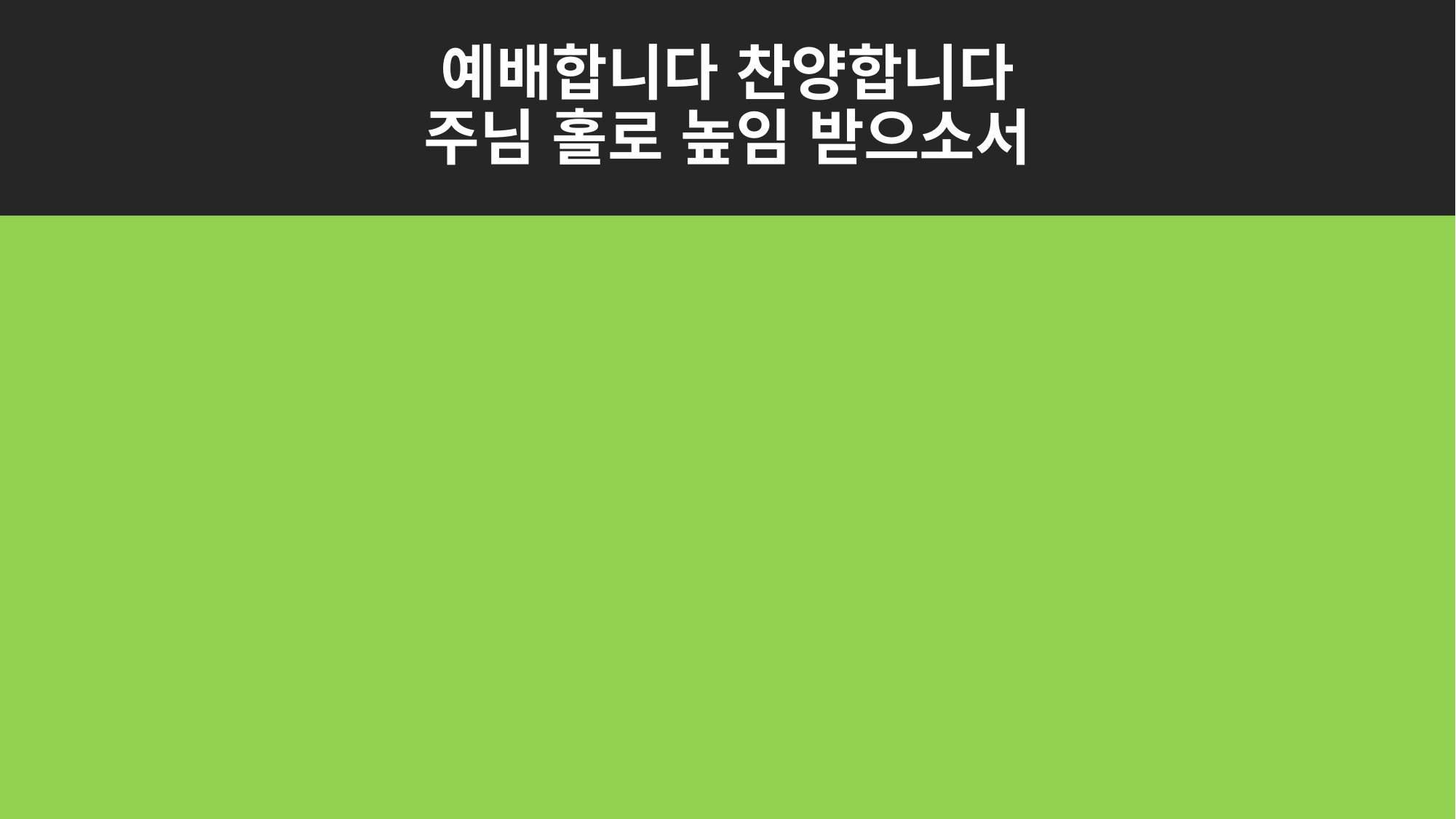

# 예배합니다 찬양합니다 주님 홀로 높임 받으소서